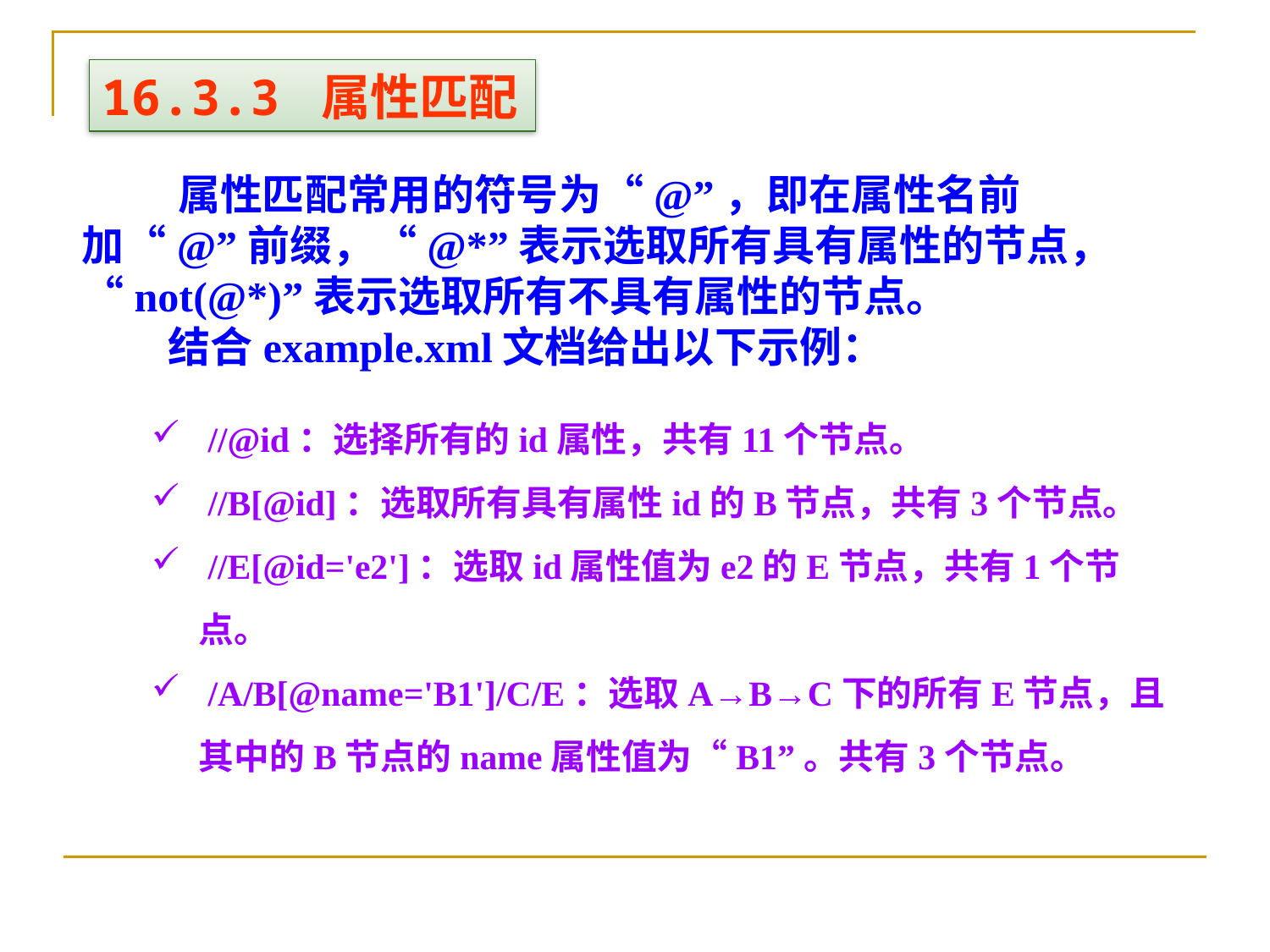

16.3.3 属性匹配
         属性匹配常用的符号为“@”，即在属性名前加“@”前缀，“@*”表示选取所有具有属性的节点，“not(@*)”表示选取所有不具有属性的节点。
        结合example.xml文档给出以下示例：
 //@id：选择所有的id属性，共有11个节点。
 //B[@id]：选取所有具有属性id的B节点，共有3个节点。
 //E[@id='e2']：选取id属性值为e2的E节点，共有1个节点。
 /A/B[@name='B1']/C/E：选取A→B→C下的所有E节点，且其中的B节点的name属性值为“B1”。共有3个节点。